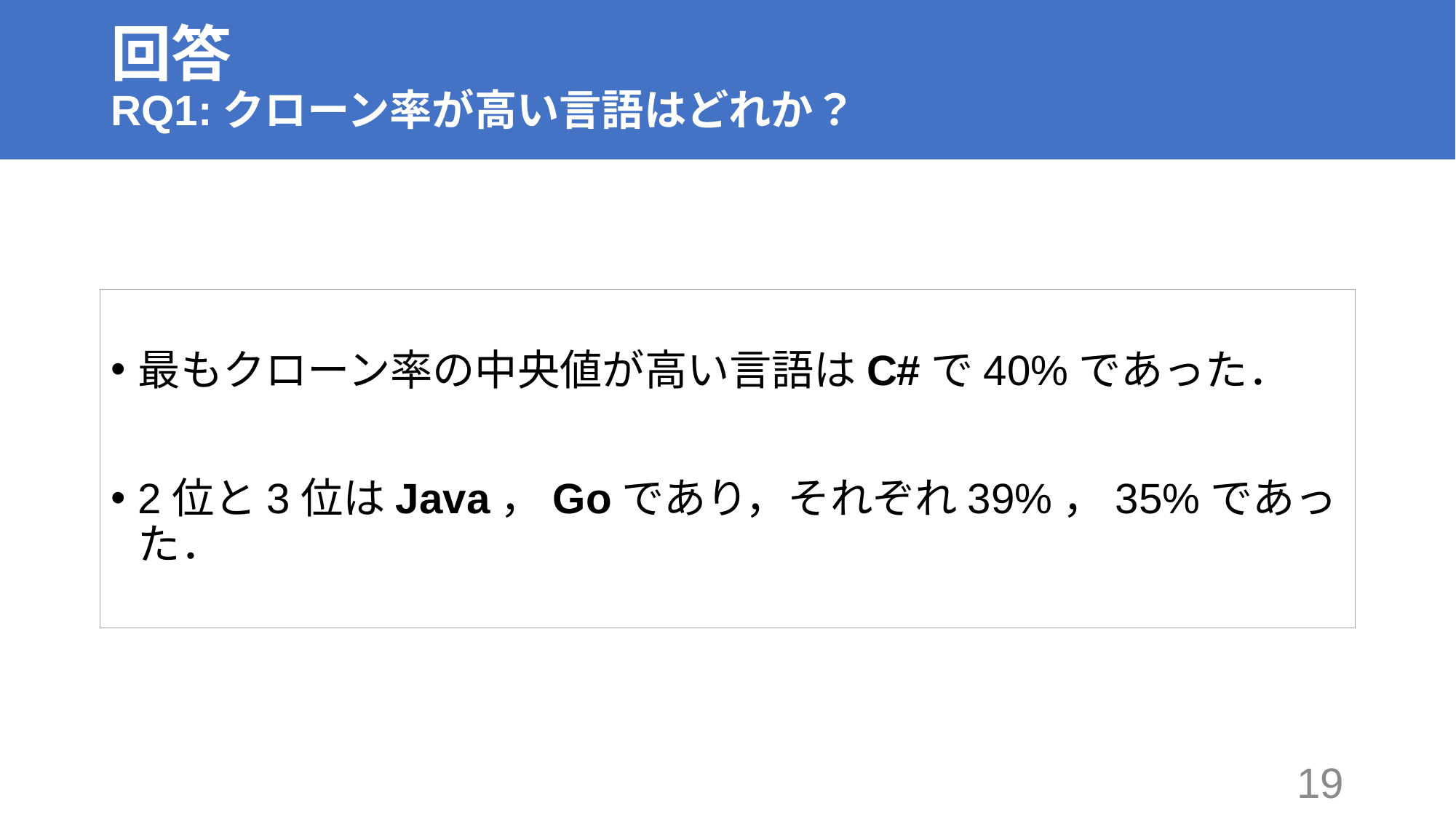

# 回答 RQ1:クローン率が高い言語はどれか？
最もクローン率の中央値が高い言語はC#で40%であった．

2位と3位はJava，Goであり，それぞれ39%，35%であった．
19